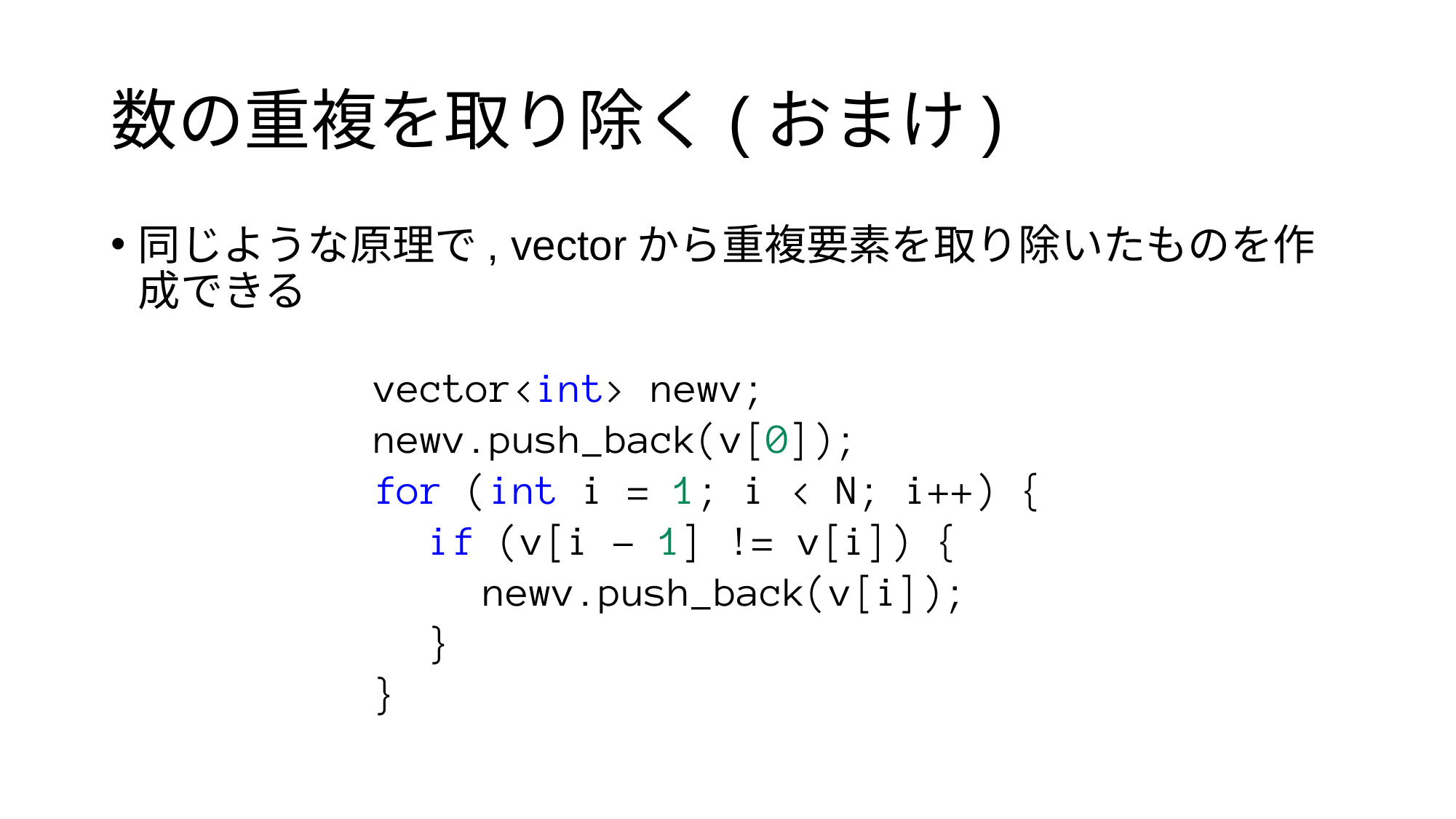

# 数の重複を取り除く(おまけ)
同じような原理で, vectorから重複要素を取り除いたものを作成できる
vector<int> newv;
newv.push_back(v[0]);
for (int i = 1; i < N; i++) {
if (v[i - 1] != v[i]) {
newv.push_back(v[i]);
}
}